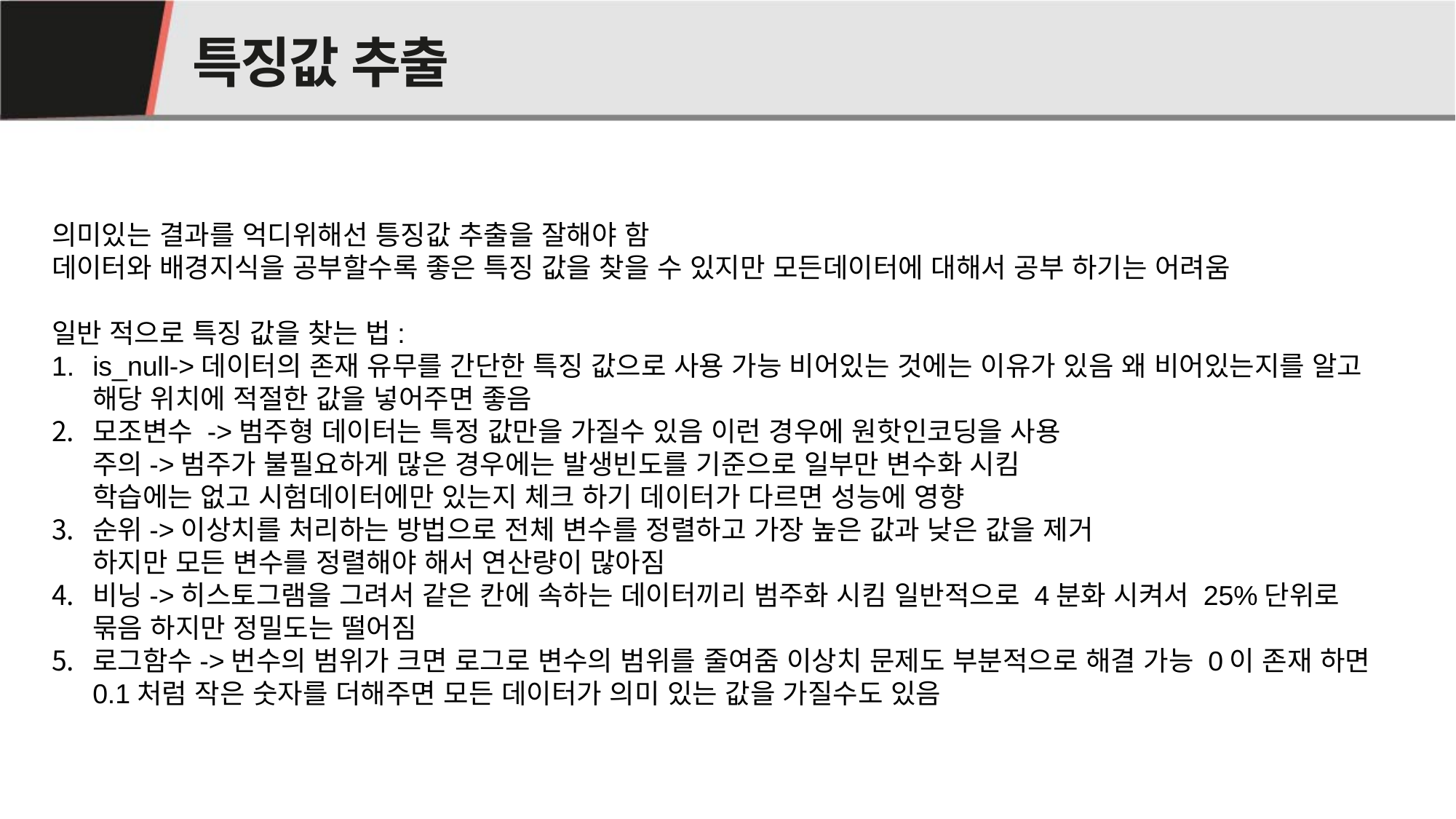

# 특징값 추출
02
의미있는 결과를 억디위해선 틍징값 추출을 잘해야 함
데이터와 배경지식을 공부할수록 좋은 특징 값을 찾을 수 있지만 모든데이터에 대해서 공부 하기는 어려움

일반 적으로 특징 값을 찾는 법:
is_null->데이터의 존재 유무를 간단한 특징 값으로 사용 가능 비어있는 것에는 이유가 있음 왜 비어있는지를 알고 해당 위치에 적절한 값을 넣어주면 좋음
모조변수 ->범주형 데이터는 특정 값만을 가질수 있음 이런 경우에 원핫인코딩을 사용
주의->범주가 불필요하게 많은 경우에는 발생빈도를 기준으로 일부만 변수화 시킴
학습에는 없고 시험데이터에만 있는지 체크 하기 데이터가 다르면 성능에 영향
순위->이상치를 처리하는 방법으로 전체 변수를 정렬하고 가장 높은 값과 낮은 값을 제거
하지만 모든 변수를 정렬해야 해서 연산량이 많아짐
비닝->히스토그램을 그려서 같은 칸에 속하는 데이터끼리 범주화 시킴 일반적으로 4분화 시켜서 25%단위로 묶음 하지만 정밀도는 떨어짐
로그함수->번수의 범위가 크면 로그로 변수의 범위를 줄여줌 이상치 문제도 부분적으로 해결 가능 0이 존재 하면 0.1처럼 작은 숫자를 더해주면 모든 데이터가 의미 있는 값을 가질수도 있음